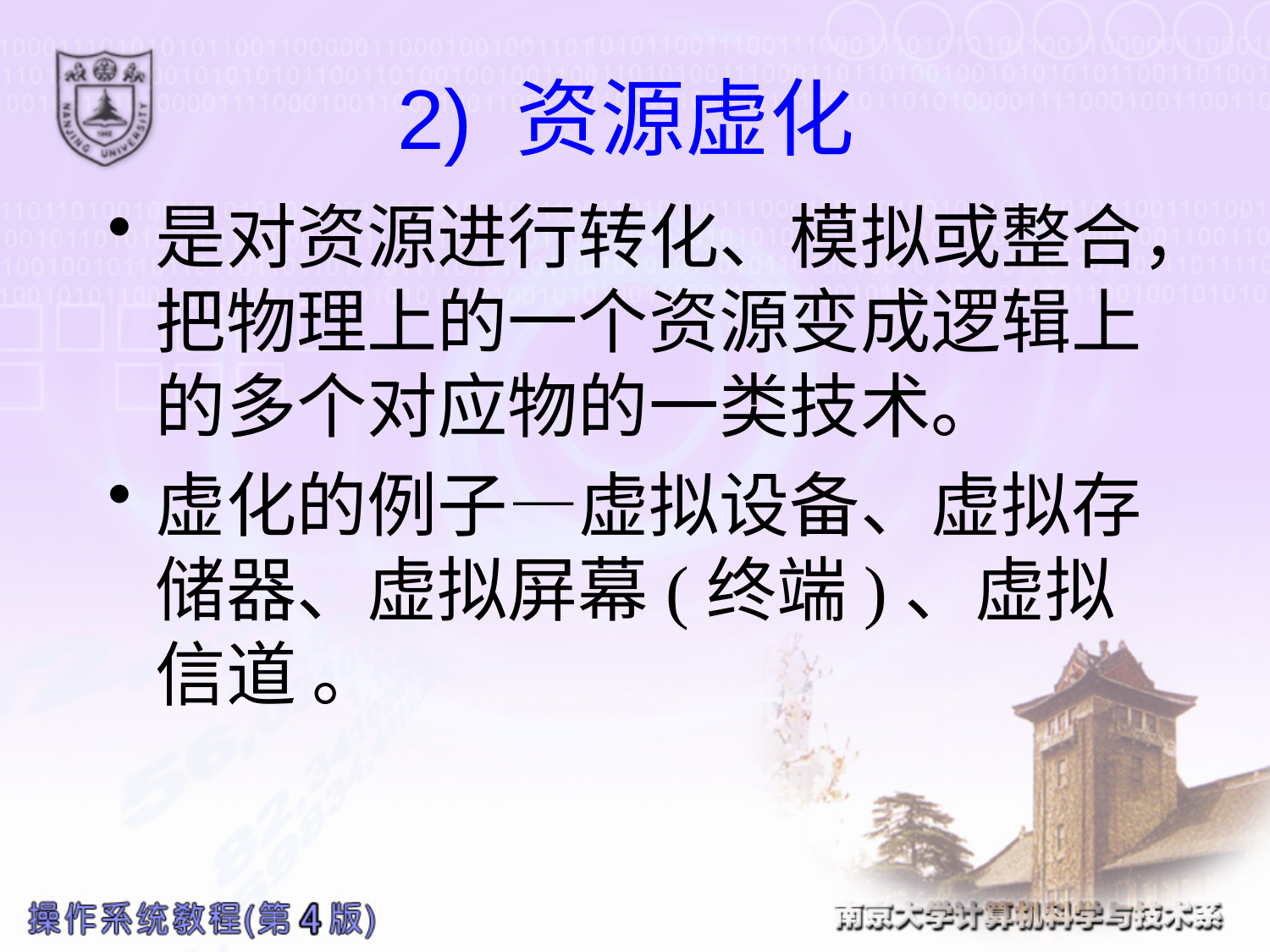

# 2) 资源虚化
是对资源进行转化、模拟或整合，把物理上的一个资源变成逻辑上的多个对应物的一类技术。
虚化的例子—虚拟设备、虚拟存储器、虚拟屏幕(终端)、虚拟信道 。